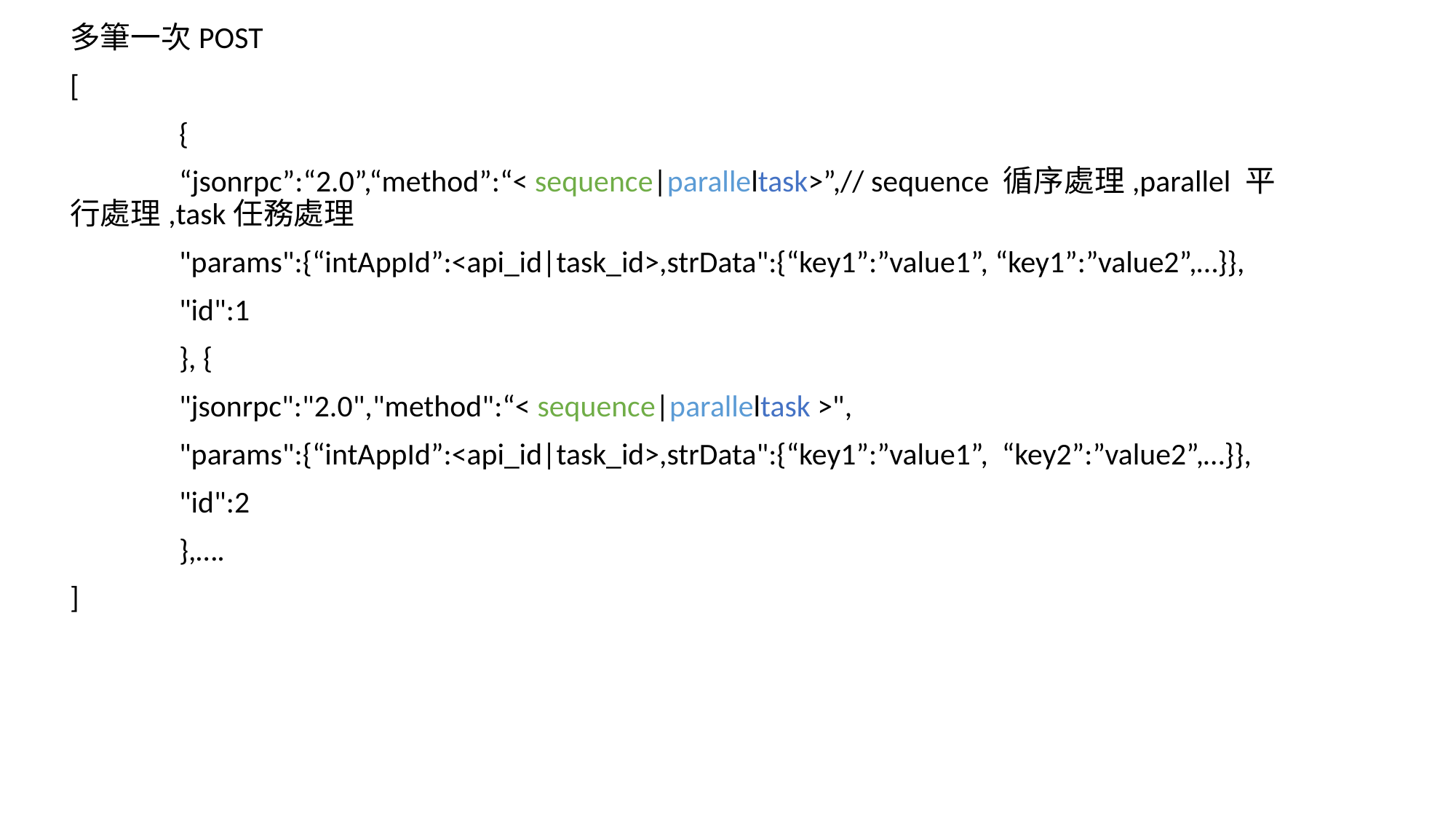

多筆一次POST
[
	{
	“jsonrpc”:“2.0”,“method”:“< sequence|paralleltask>”,// sequence 循序處理,parallel 平行處理,task任務處理
	"params":{“intAppId”:<api_id|task_id>,strData":{“key1”:”value1”, “key1”:”value2”,…}},
	"id":1
	}, {
	"jsonrpc":"2.0","method":“< sequence|paralleltask >",
	"params":{“intAppId”:<api_id|task_id>,strData":{“key1”:”value1”,  “key2”:”value2”,…}},
	"id":2
	},….
]